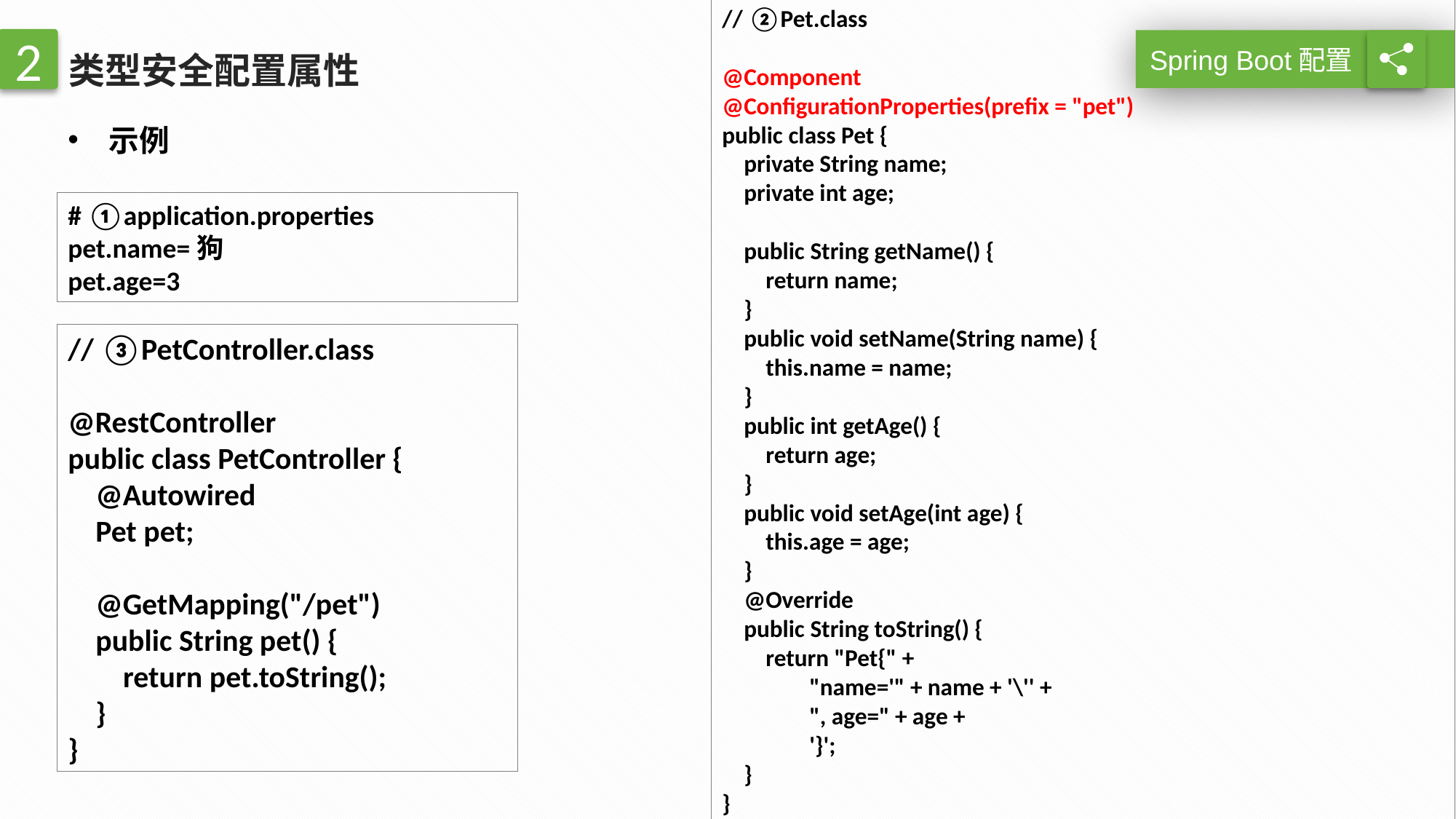

// ②Pet.class

@Component
@ConfigurationProperties(prefix = "pet")
public class Pet {
    private String name;
    private int age;

    public String getName() {
        return name;
    }
    public void setName(String name) {
        this.name = name;
    }
    public int getAge() {
        return age;
    }
    public void setAge(int age) {
        this.age = age;
    }
    @Override
    public String toString() {
        return "Pet{" +
                "name='" + name + '\'' +
                ", age=" + age +
                '}';
    }
}
类型安全配置属性
2

Spring Boot配置

示例
# ①application.properties
pet.name=狗
pet.age=3
// ③PetController.class

@RestController
public class PetController {
    @Autowired
    Pet pet;

    @GetMapping("/pet")
    public String pet() {
        return pet.toString();
    }
}